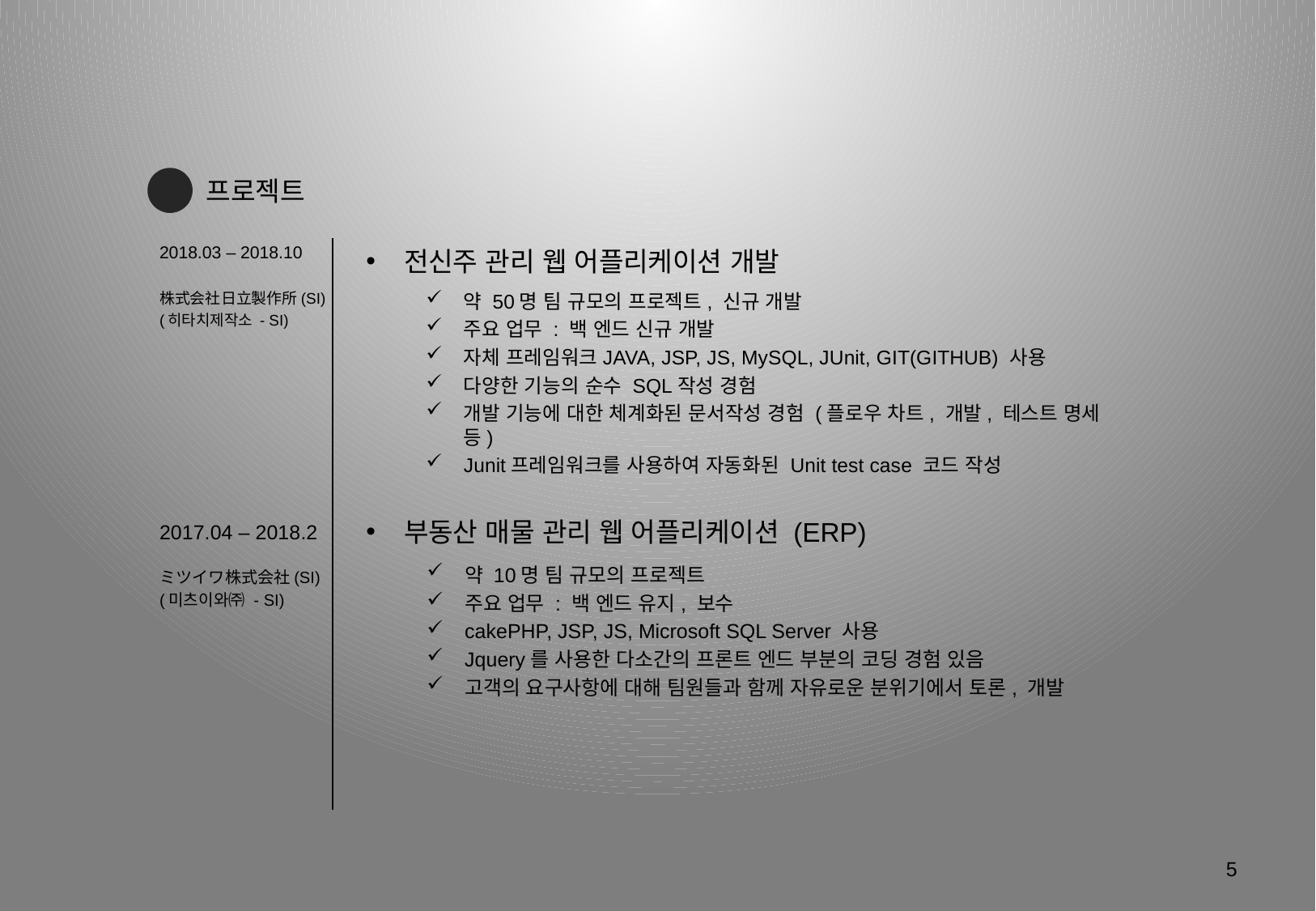

프로젝트
2018.03 – 2018.10
전신주 관리 웹 어플리케이션 개발
株式会社日立製作所(SI)
(히타치제작소 - SI)
약 50명 팀 규모의 프로젝트, 신규 개발
주요 업무 : 백 엔드 신규 개발
자체 프레임워크JAVA, JSP, JS, MySQL, JUnit, GIT(GITHUB) 사용
다양한 기능의 순수 SQL작성 경험
개발 기능에 대한 체계화된 문서작성 경험 (플로우 차트, 개발, 테스트 명세 등)
Junit프레임워크를 사용하여 자동화된 Unit test case 코드 작성
부동산 매물 관리 웹 어플리케이션 (ERP)
2017.04 – 2018.2
약 10명 팀 규모의 프로젝트
주요 업무 : 백 엔드 유지, 보수
cakePHP, JSP, JS, Microsoft SQL Server 사용
Jquery를 사용한 다소간의 프론트 엔드 부분의 코딩 경험 있음
고객의 요구사항에 대해 팀원들과 함께 자유로운 분위기에서 토론, 개발
ミツイワ株式会社(SI)
(미츠이와㈜ - SI)
5